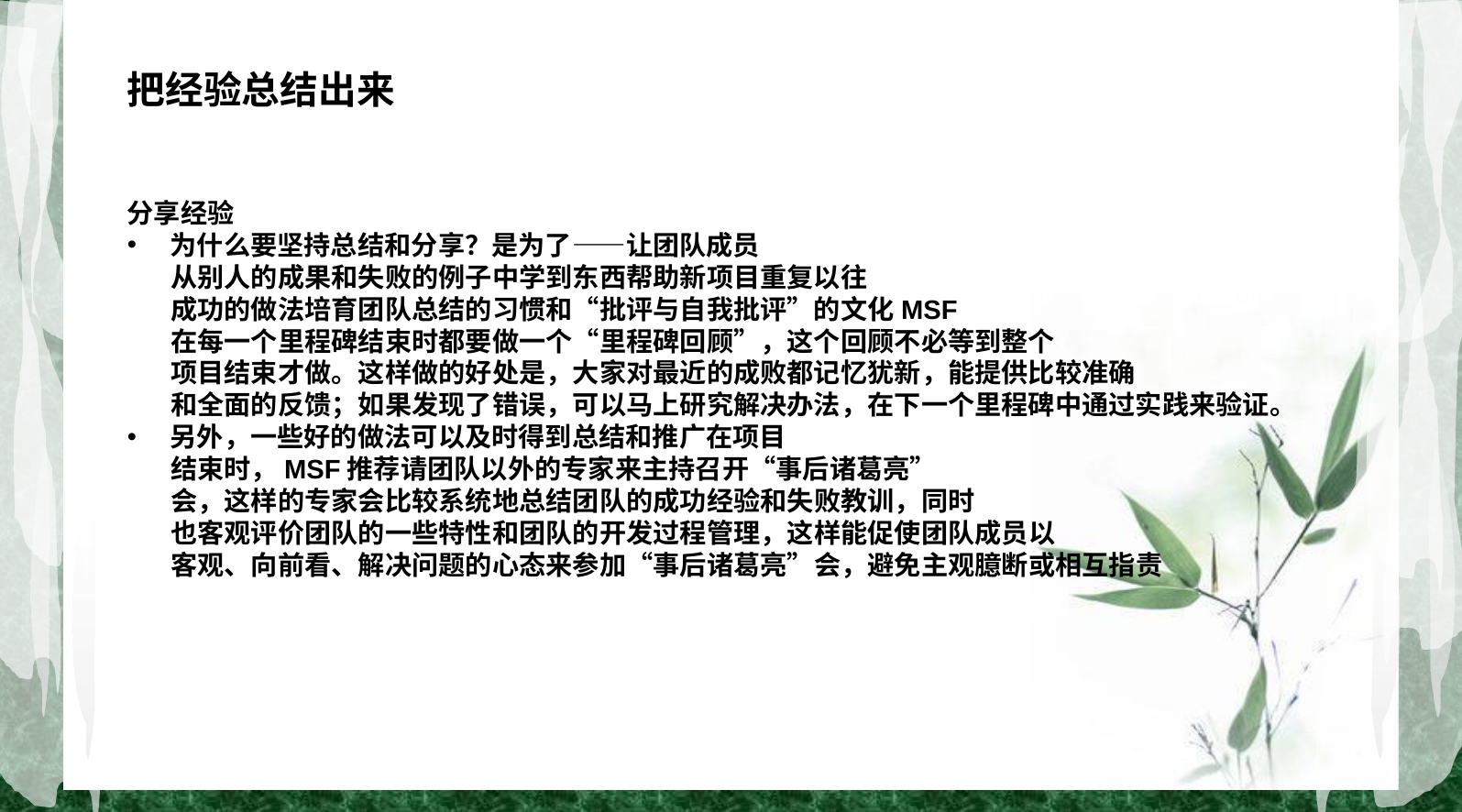

把经验总结出来
分享经验
为什么要坚持总结和分享？是为了——让团队成员
      从别人的成果和失败的例子中学到东西帮助新项目重复以往
      成功的做法培育团队总结的习惯和“批评与自我批评”的文化MSF
      在每一个里程碑结束时都要做一个“里程碑回顾”，这个回顾不必等到整个
      项目结束才做。这样做的好处是，大家对最近的成败都记忆犹新，能提供比较准确
      和全面的反馈；如果发现了错误，可以马上研究解决办法，在下一个里程碑中通过实践来验证。
另外，一些好的做法可以及时得到总结和推广在项目
      结束时，MSF推荐请团队以外的专家来主持召开“事后诸葛亮”
      会，这样的专家会比较系统地总结团队的成功经验和失败教训，同时
      也客观评价团队的一些特性和团队的开发过程管理，这样能促使团队成员以
      客观、向前看、解决问题的心态来参加“事后诸葛亮”会，避免主观臆断或相互指责